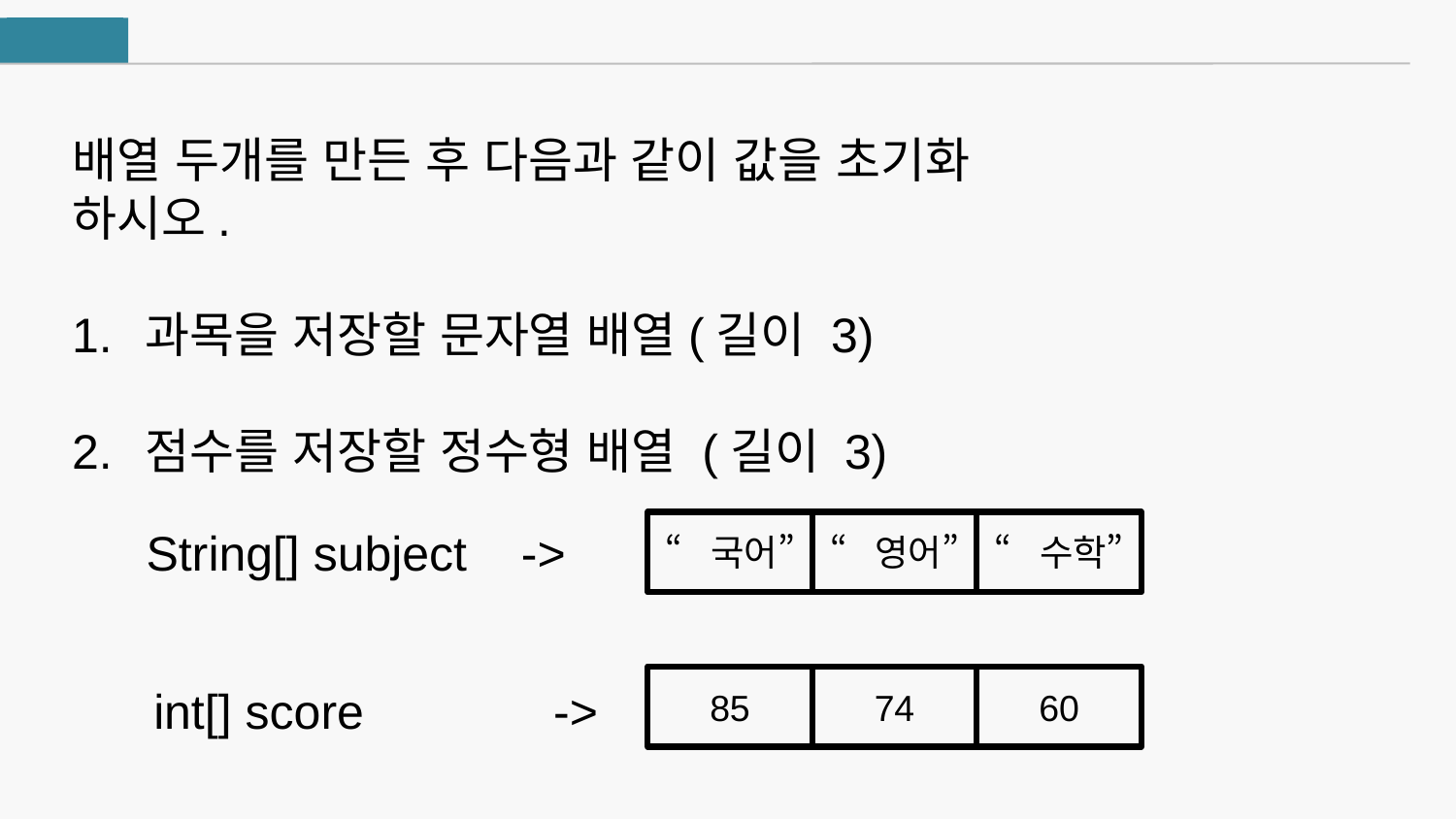

자바
배열 두개를 만든 후 다음과 같이 값을 초기화 하시오.

과목을 저장할 문자열 배열(길이 3)

점수를 저장할 정수형 배열 (길이 3)
“국어”
“영어”
“수학”
String[] subject    ->
85
74
60
int[] score              ->